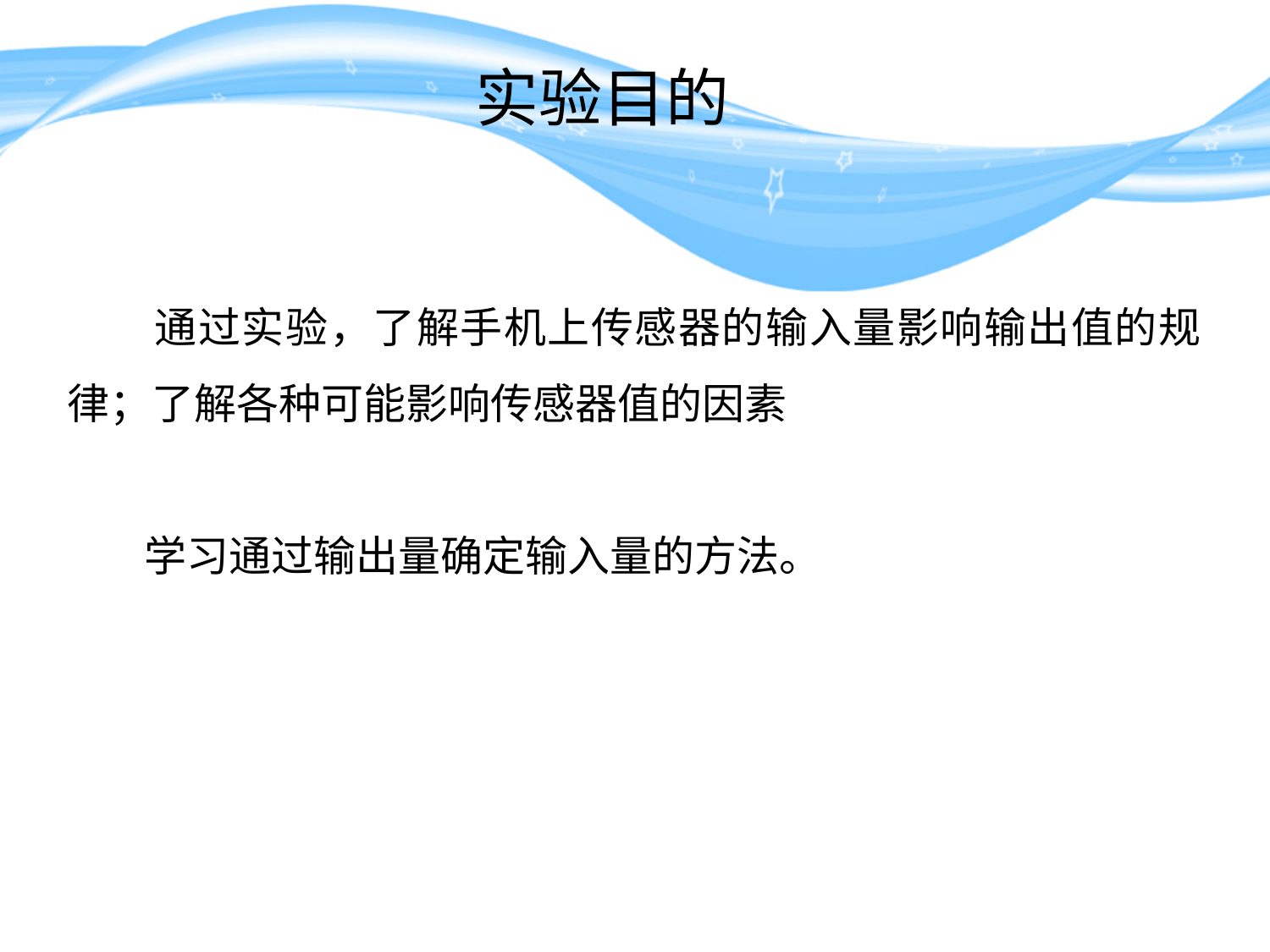

实验目的
       通过实验，了解手机上传感器的输入量影响输出值的规律；了解各种可能影响传感器值的因素

       学习通过输出量确定输入量的方法。